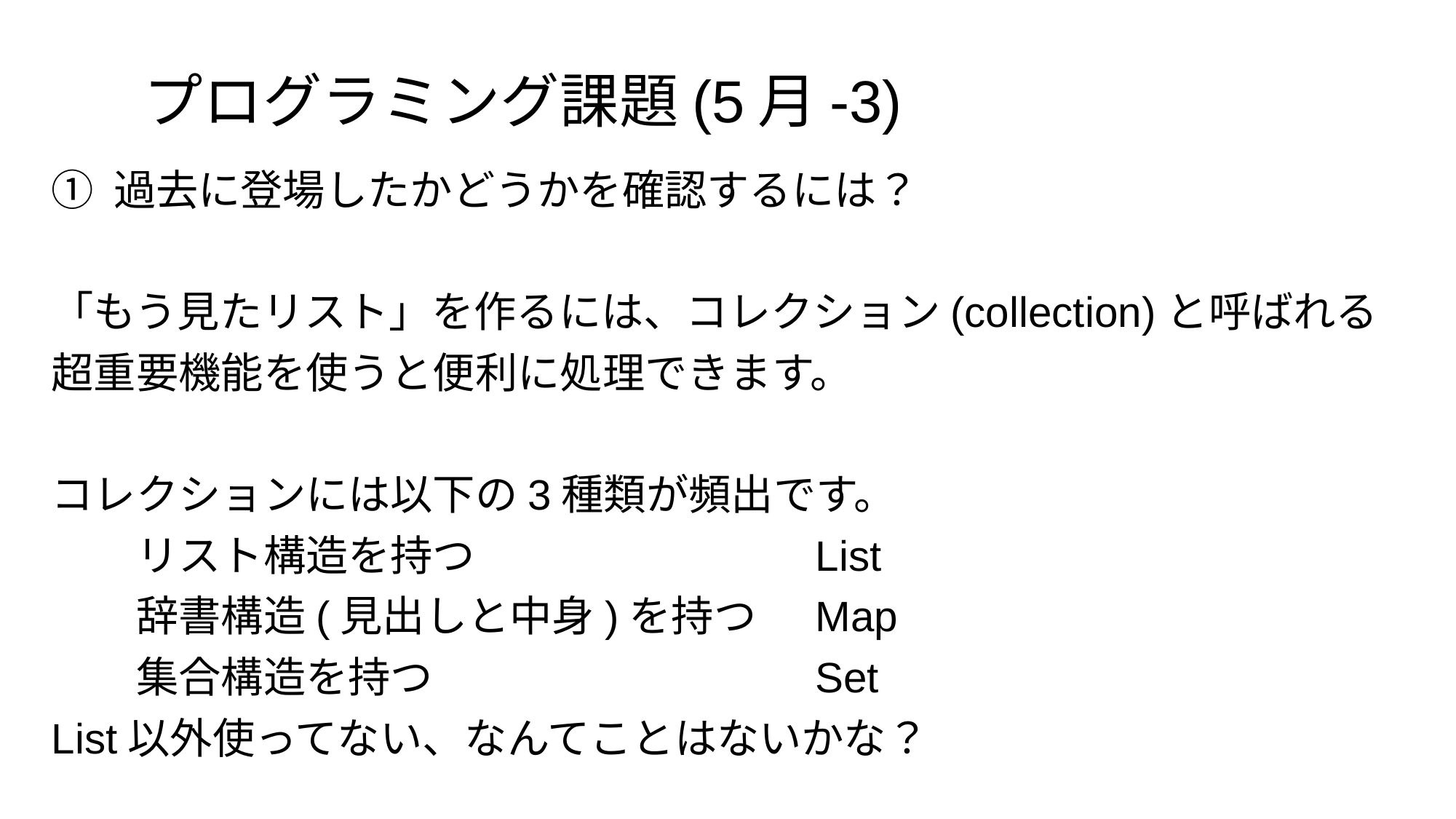

# プログラミング課題(5月-3)
① 過去に登場したかどうかを確認するには？

「もう見たリスト」を作るには、コレクション(collection)と呼ばれる
超重要機能を使うと便利に処理できます。

コレクションには以下の3種類が頻出です。
　　リスト構造を持つ				List
　　辞書構造(見出しと中身)を持つ	Map
　　集合構造を持つ				Set
List以外使ってない、なんてことはないかな？